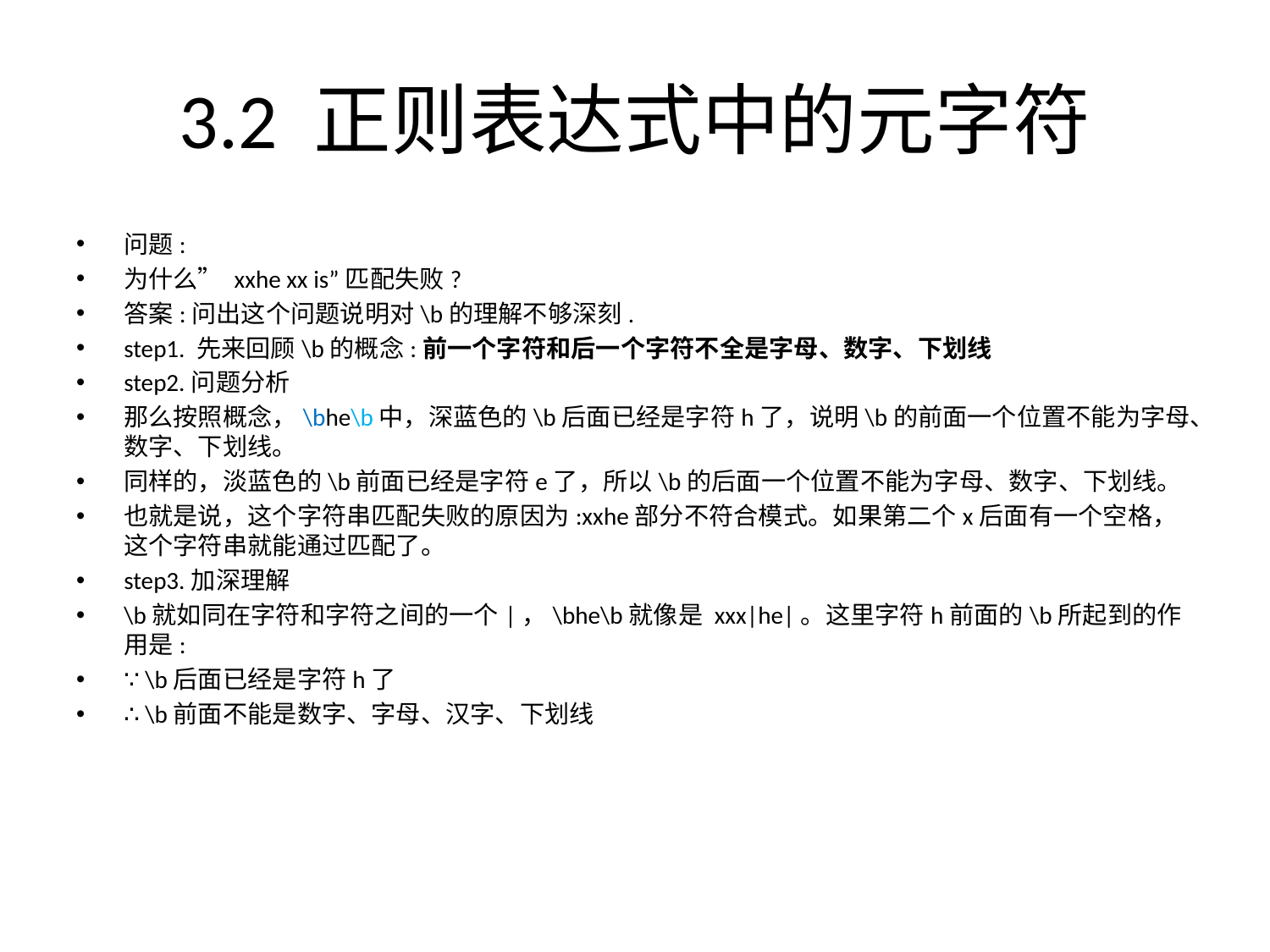

# 3.2 正则表达式中的元字符
问题:
为什么” xxhe xx is”匹配失败?
答案:问出这个问题说明对\b的理解不够深刻.
step1. 先来回顾\b的概念:前一个字符和后一个字符不全是字母、数字、下划线
step2.问题分析
那么按照概念，\bhe\b中，深蓝色的\b后面已经是字符h了，说明\b的前面一个位置不能为字母、数字、下划线。
同样的，淡蓝色的\b前面已经是字符e了，所以\b的后面一个位置不能为字母、数字、下划线。
也就是说，这个字符串匹配失败的原因为:xxhe部分不符合模式。如果第二个x后面有一个空格，这个字符串就能通过匹配了。
step3.加深理解
\b就如同在字符和字符之间的一个|，\bhe\b就像是 xxx|he|。这里字符h前面的\b所起到的作用是:
∵ \b后面已经是字符h了
∴ \b前面不能是数字、字母、汉字、下划线